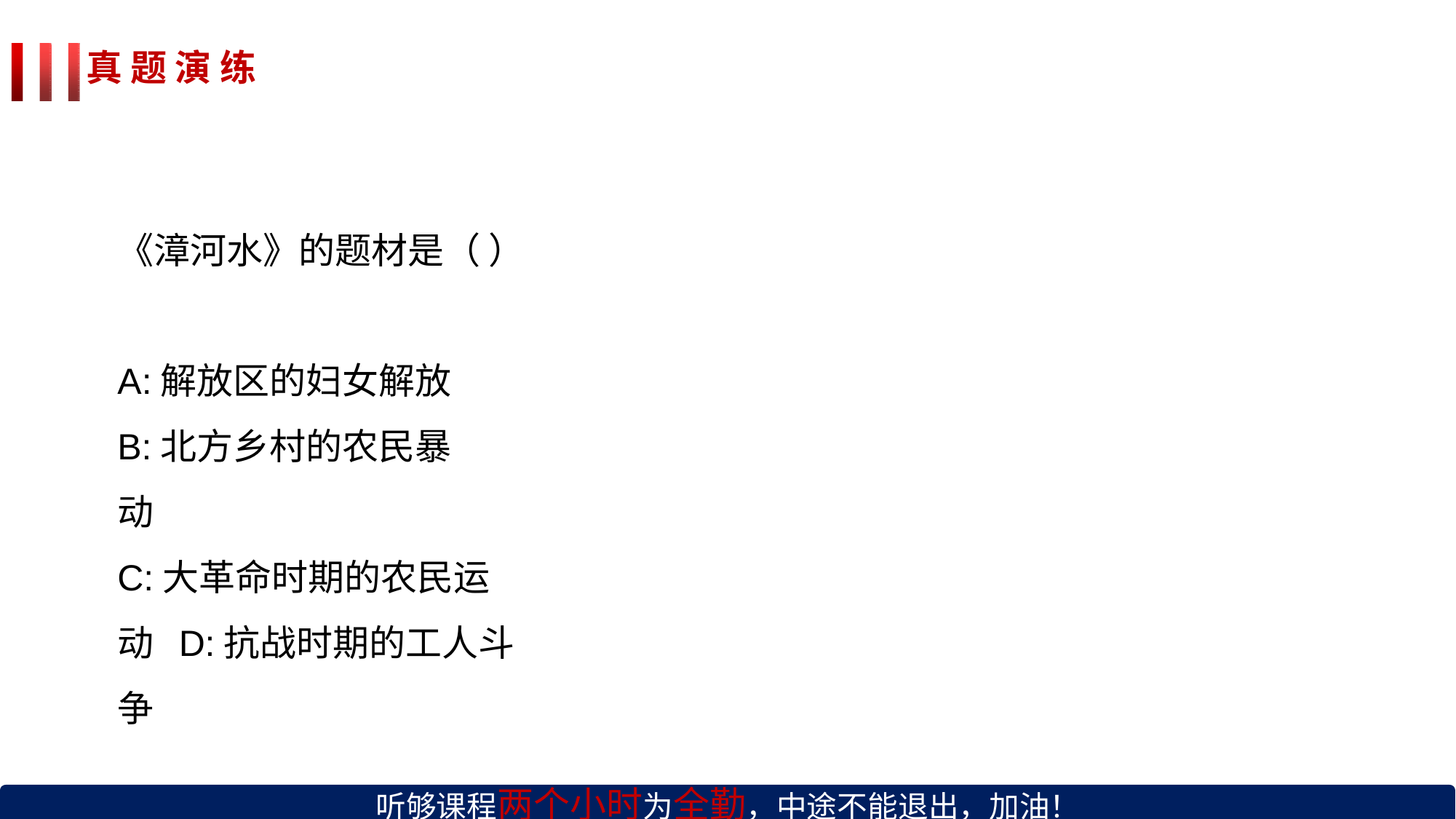

# 真 题 演 练

《漳河水》的题材是（ ）

A:解放区的妇女解放 B:北方乡村的农民暴动
C:大革命时期的农民运动  D:抗战时期的工人斗争
23

听够课程两个小时为全勤，中途不能退出，加油！